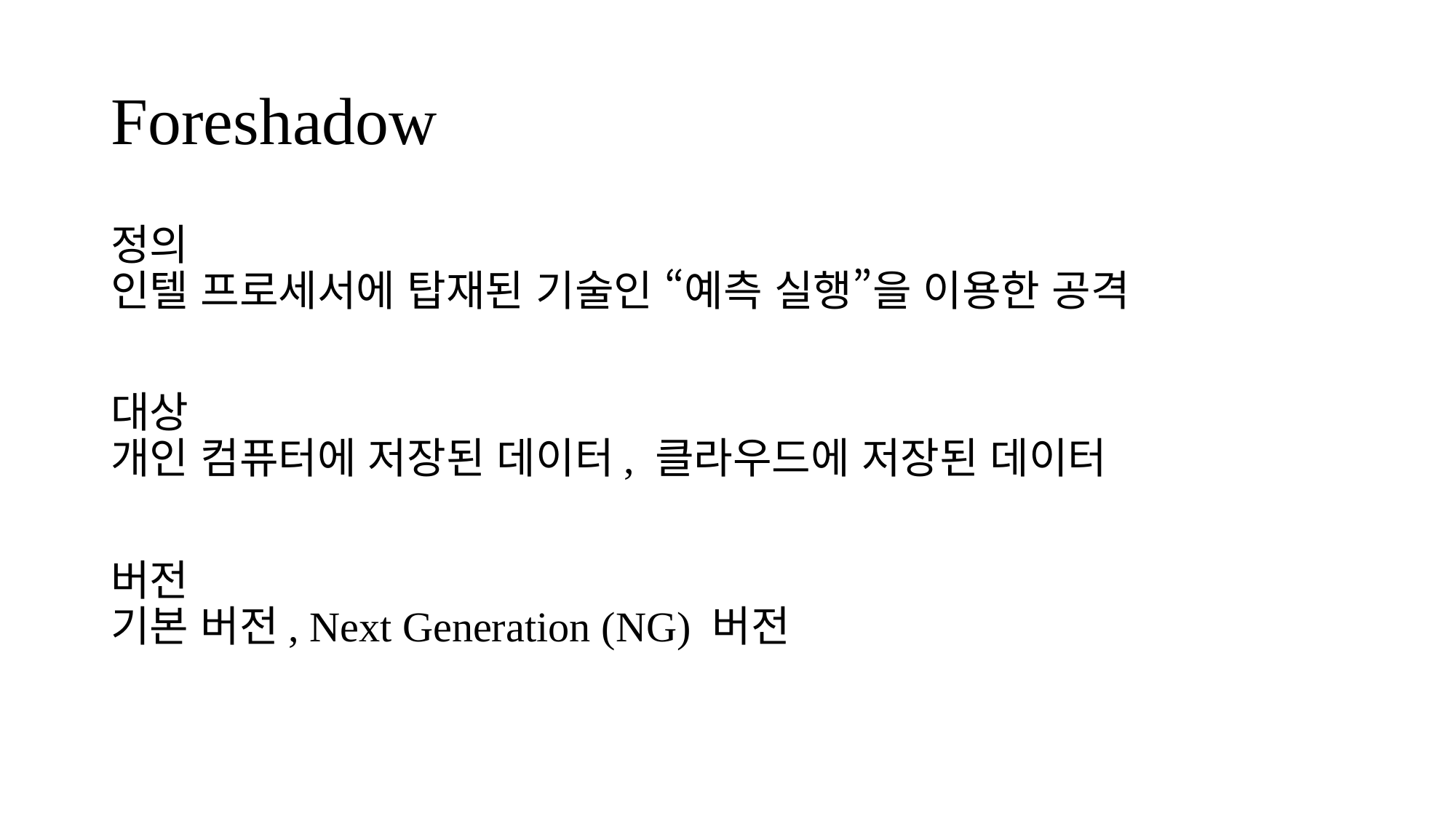

# Foreshadow
정의
인텔 프로세서에 탑재된 기술인 “예측 실행”을 이용한 공격

대상
개인 컴퓨터에 저장된 데이터, 클라우드에 저장된 데이터

버전
기본 버전, Next Generation (NG) 버전